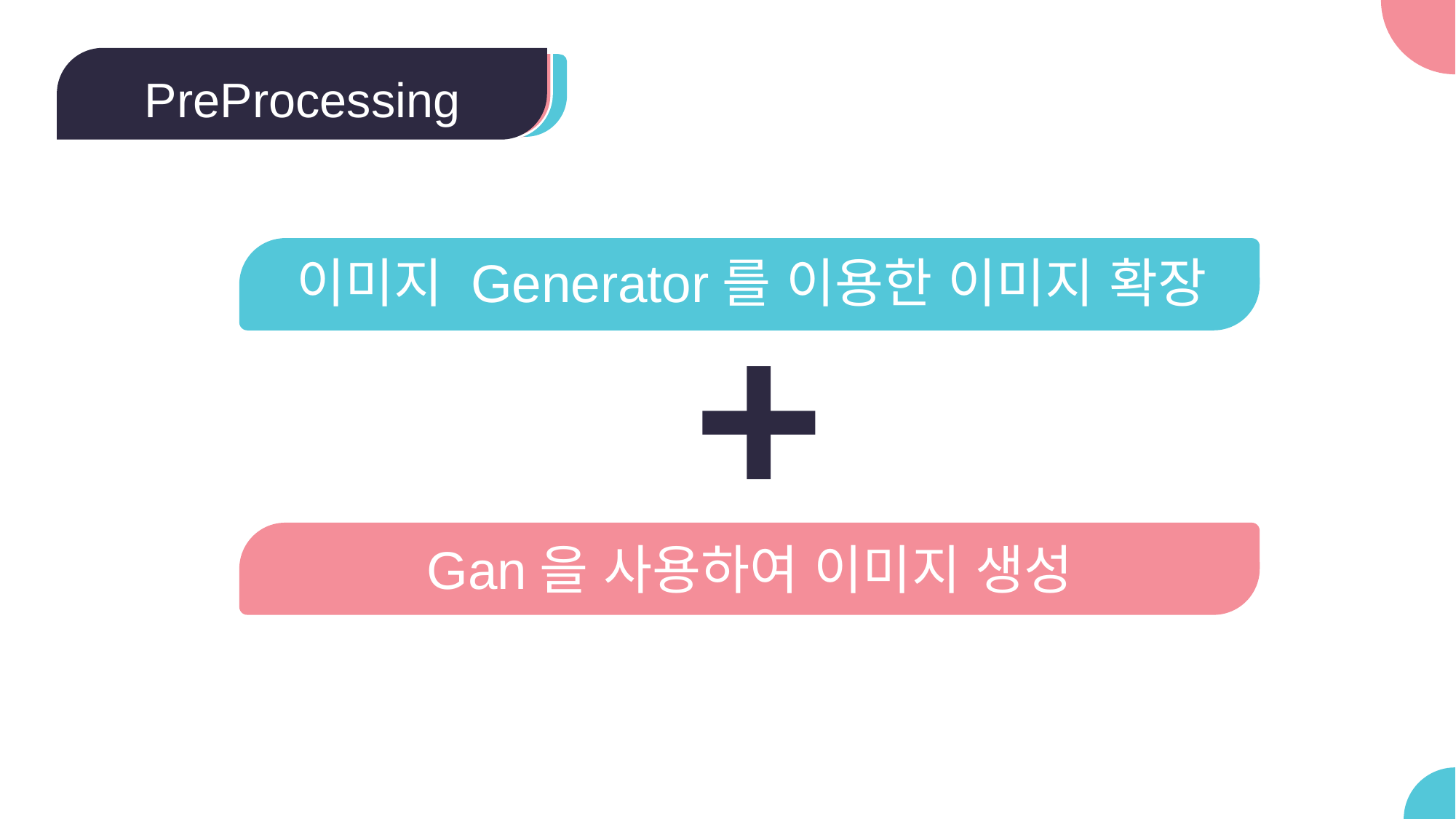

PreProcessing

이미지 Generator를 이용한 이미지 확장

Gan을 사용하여 이미지 생성